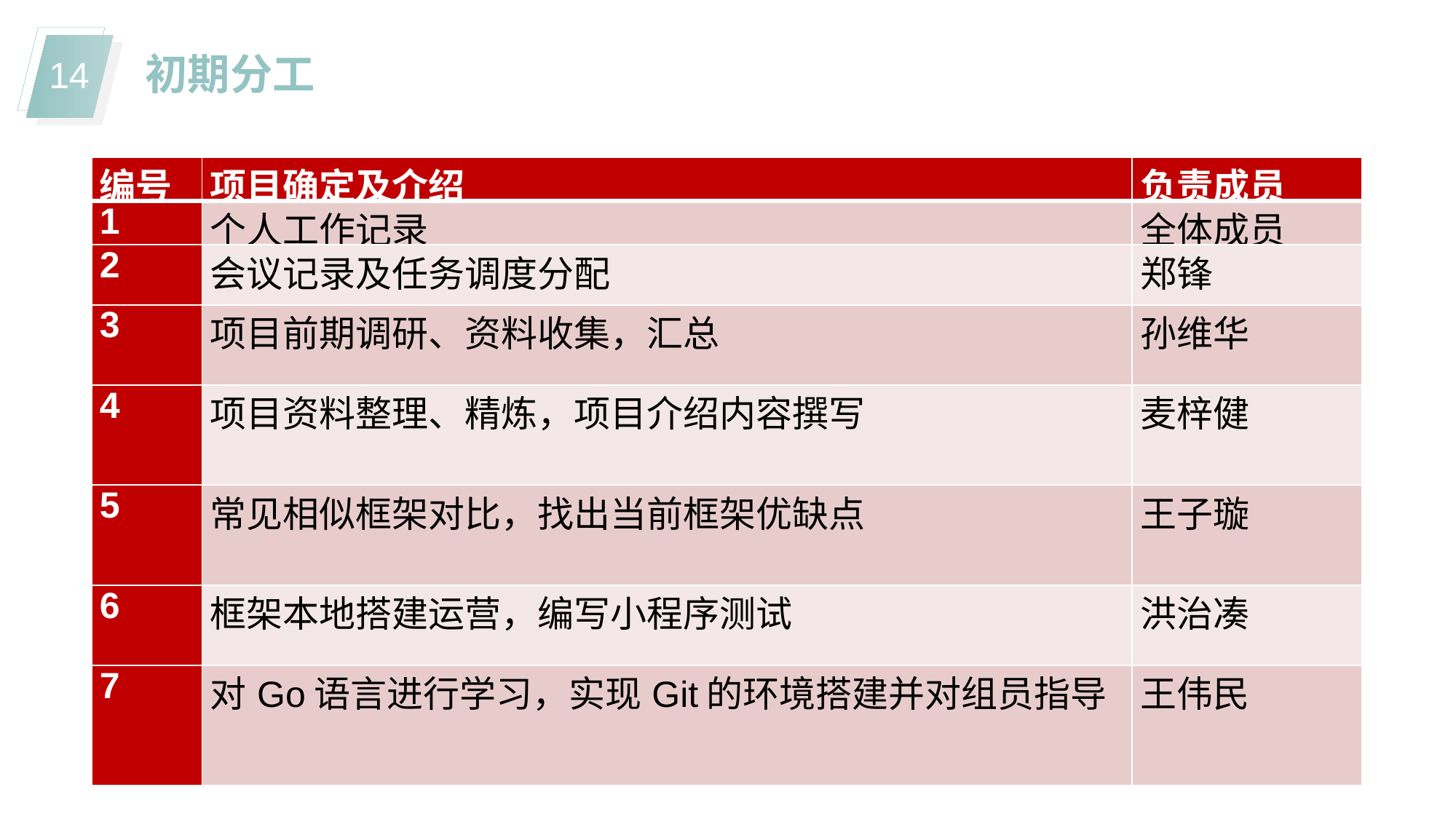

初期分工
| 编号 | 项目确定及介绍 | 负责成员 |
| --- | --- | --- |
| 1 | 个人工作记录 | 全体成员 |
| 2 | 会议记录及任务调度分配 | 郑锋 |
| 3 | 项目前期调研、资料收集，汇总 | 孙维华 |
| 4 | 项目资料整理、精炼，项目介绍内容撰写 | 麦梓健 |
| 5 | 常见相似框架对比，找出当前框架优缺点 | 王子璇 |
| 6 | 框架本地搭建运营，编写小程序测试 | 洪治凑 |
| 7 | 对Go语言进行学习，实现Git的环境搭建并对组员指导 | 王伟民 |